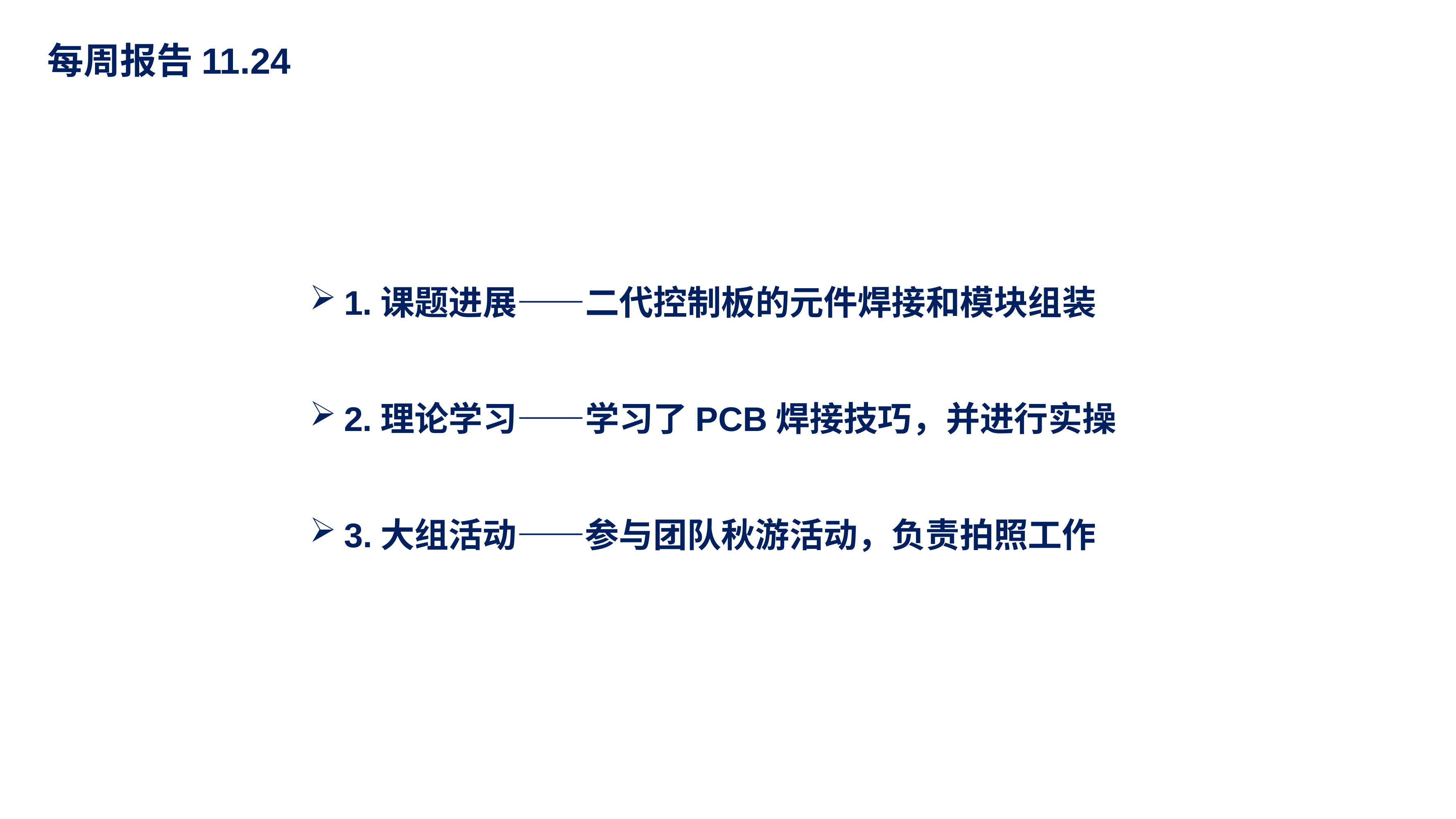

每周报告11.24
1.课题进展——二代控制板的元件焊接和模块组装
2.理论学习——学习了PCB焊接技巧，并进行实操
3.大组活动——参与团队秋游活动，负责拍照工作